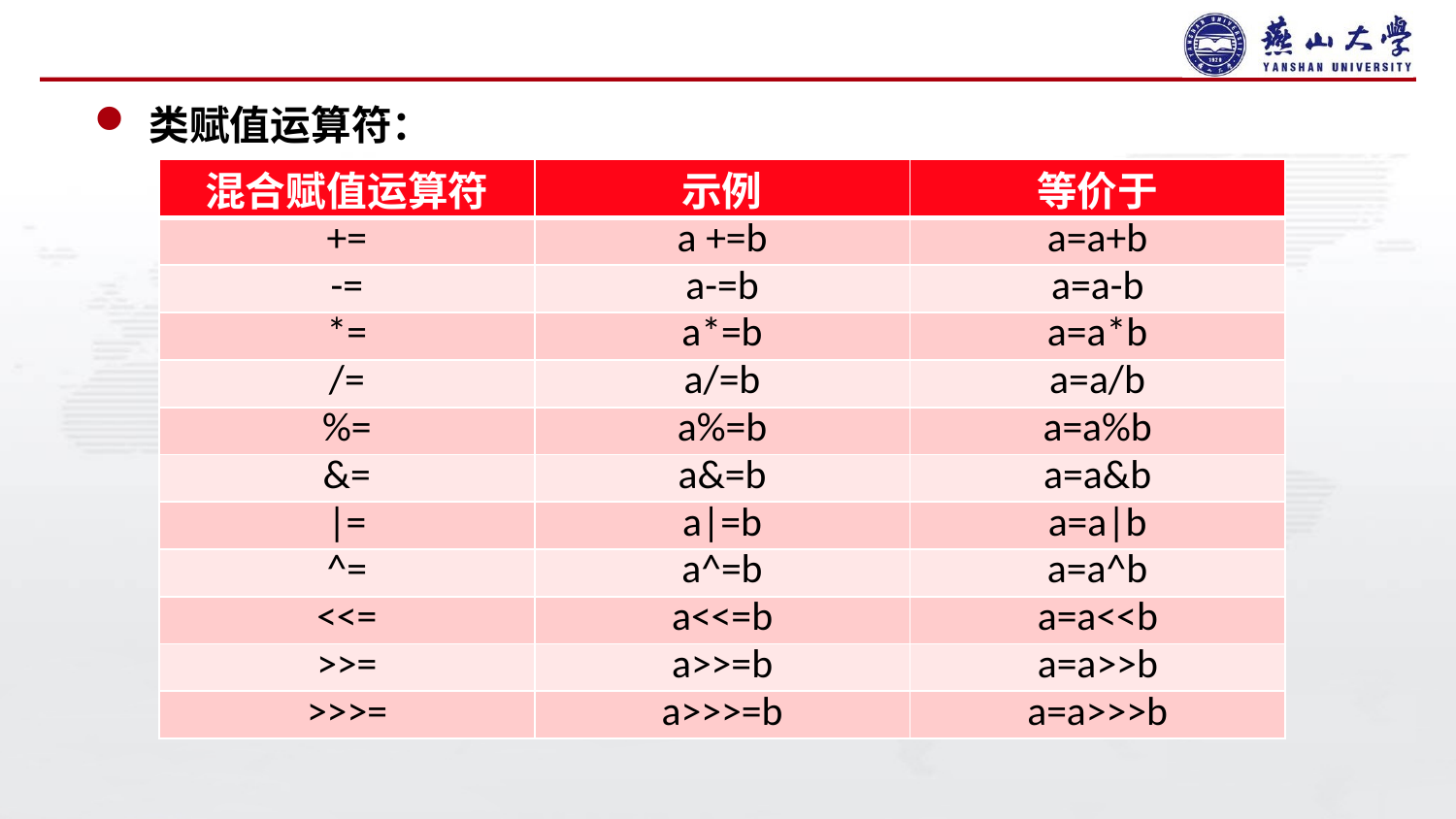

#
类赋值运算符：

| 混合赋值运算符 | 示例 | 等价于 |
| --- | --- | --- |
| += | a +=b | a=a+b |
| -= | a-=b | a=a-b |
| \*= | a\*=b | a=a\*b |
| /= | a/=b | a=a/b |
| %= | a%=b | a=a%b |
| &= | a&=b | a=a&b |
| |= | a|=b | a=a|b |
| ^= | a^=b | a=a^b |
| <<= | a<<=b | a=a<<b |
| >>= | a>>=b | a=a>>b |
| >>>= | a>>>=b | a=a>>>b |